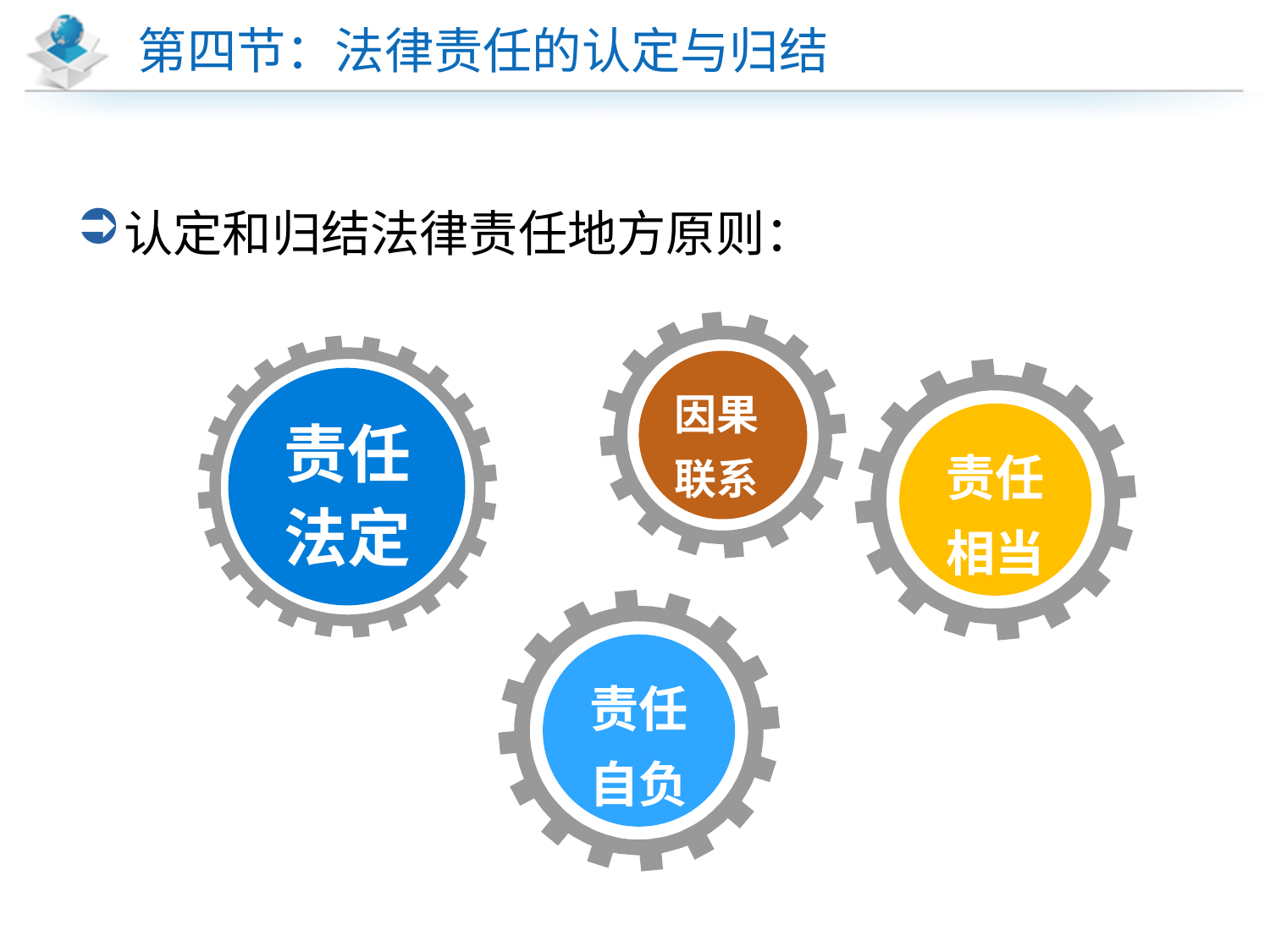

# 第四节：法律责任的认定与归结
认定和归结法律责任地方原则：

因果
联系

责任法定

责任
相当

责任
自负